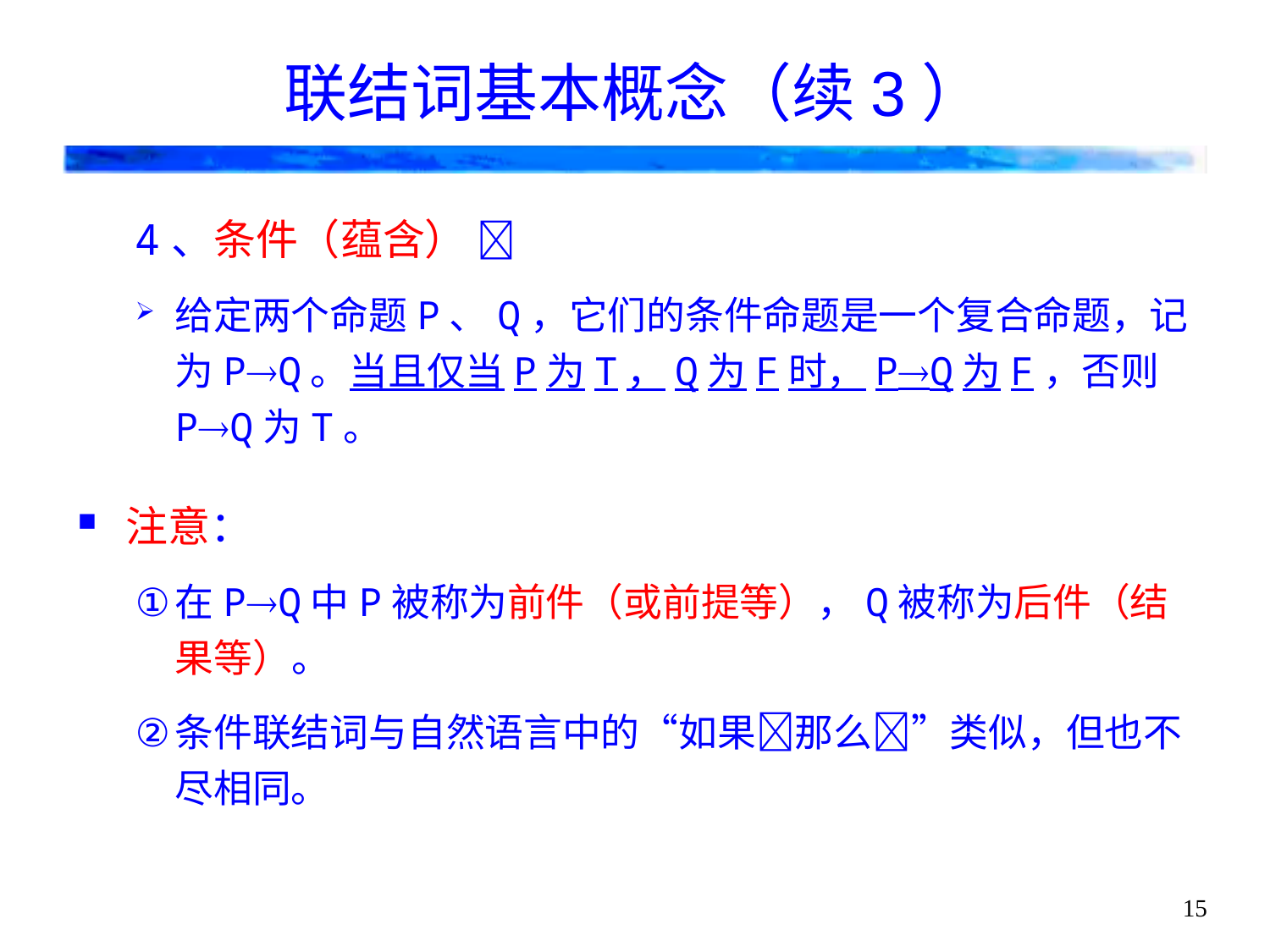

# 联结词基本概念（续3）
4、条件（蕴含） →
给定两个命题P、Q，它们的条件命题是一个复合命题，记为P→Q。当且仅当P为T，Q为F时，P→Q为F，否则P→Q为T。
注意：
在P→Q中P被称为前件（或前提等），Q被称为后件（结果等）。
条件联结词与自然语言中的“如果…那么…”类似，但也不尽相同。
15